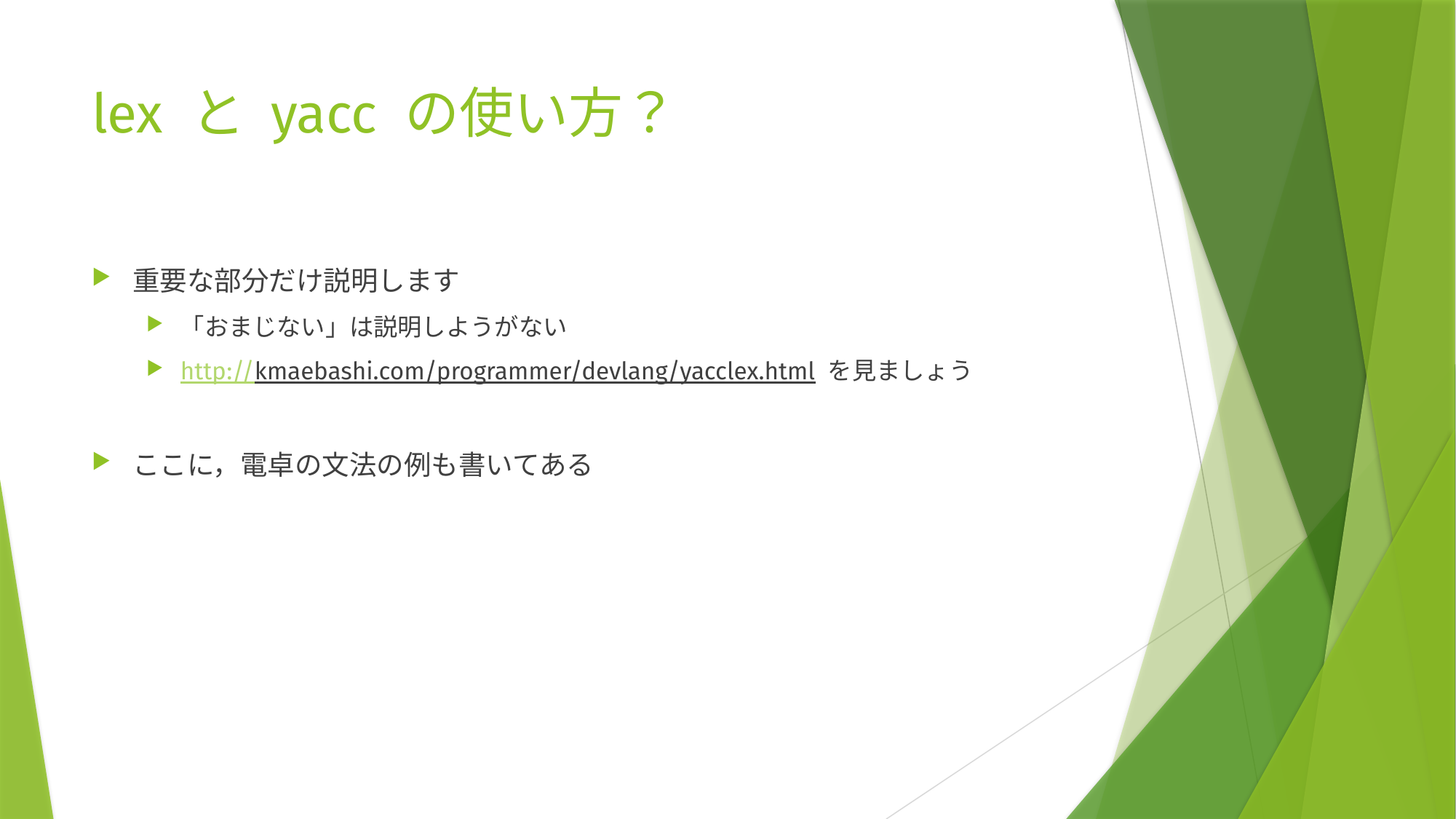

# lex と yacc の使い方？
重要な部分だけ説明します
「おまじない」は説明しようがない
http://kmaebashi.com/programmer/devlang/yacclex.html を見ましょう

ここに，電卓の文法の例も書いてある